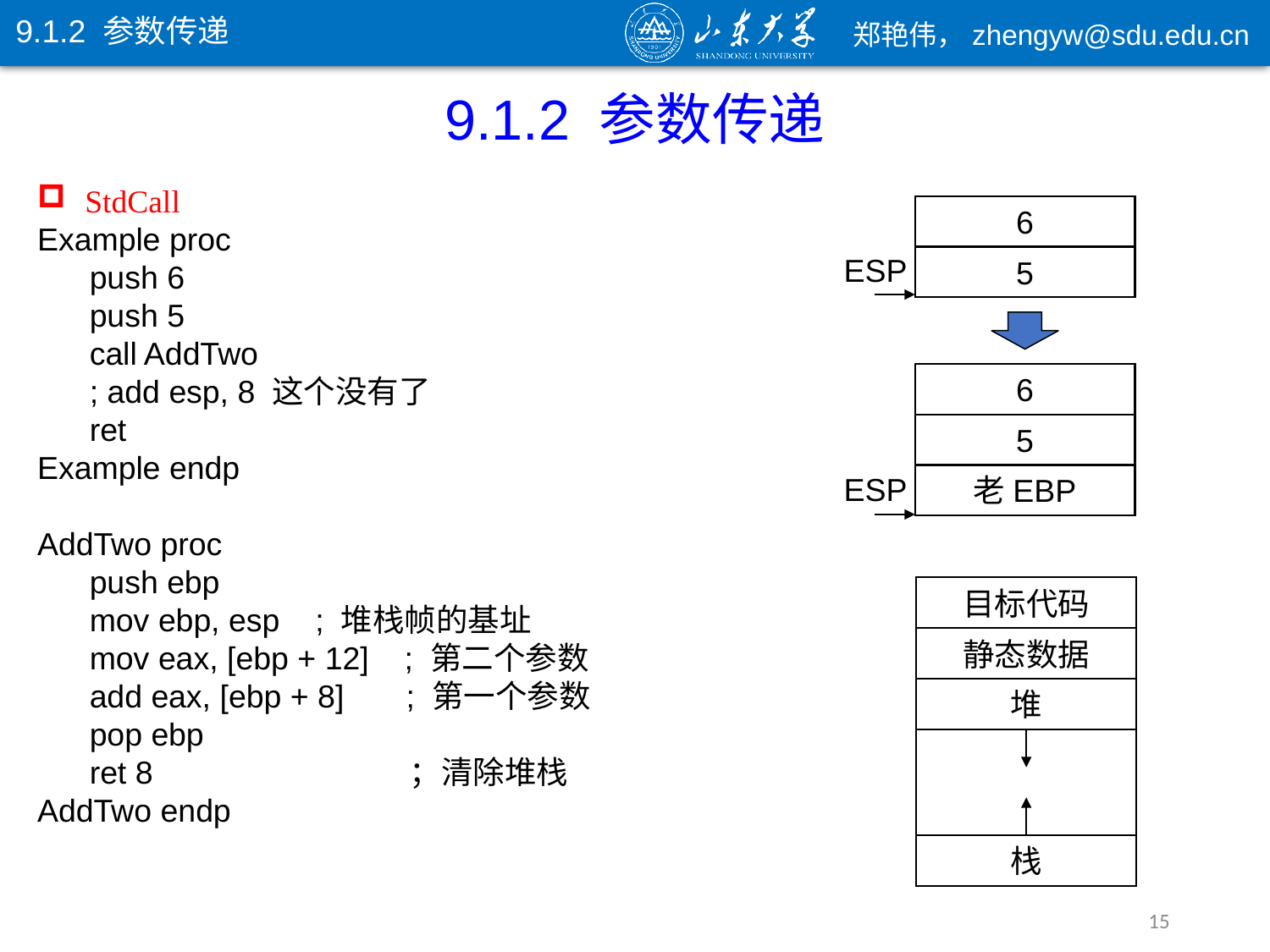

9.1.2 参数传递
9.1.2 参数传递
StdCall
Example proc
push 6
push 5
call AddTwo
; add esp, 8 这个没有了
ret
Example endp

AddTwo proc
push ebp
mov ebp, esp    ; 堆栈帧的基址
mov eax, [ebp + 12]    ; 第二个参数
add eax, [ebp + 8]       ; 第一个参数
pop ebp
ret 8                            ；清除堆栈
AddTwo endp
6
ESP
5

6
5
ESP
老EBP
目标代码
静态数据
堆

栈
15